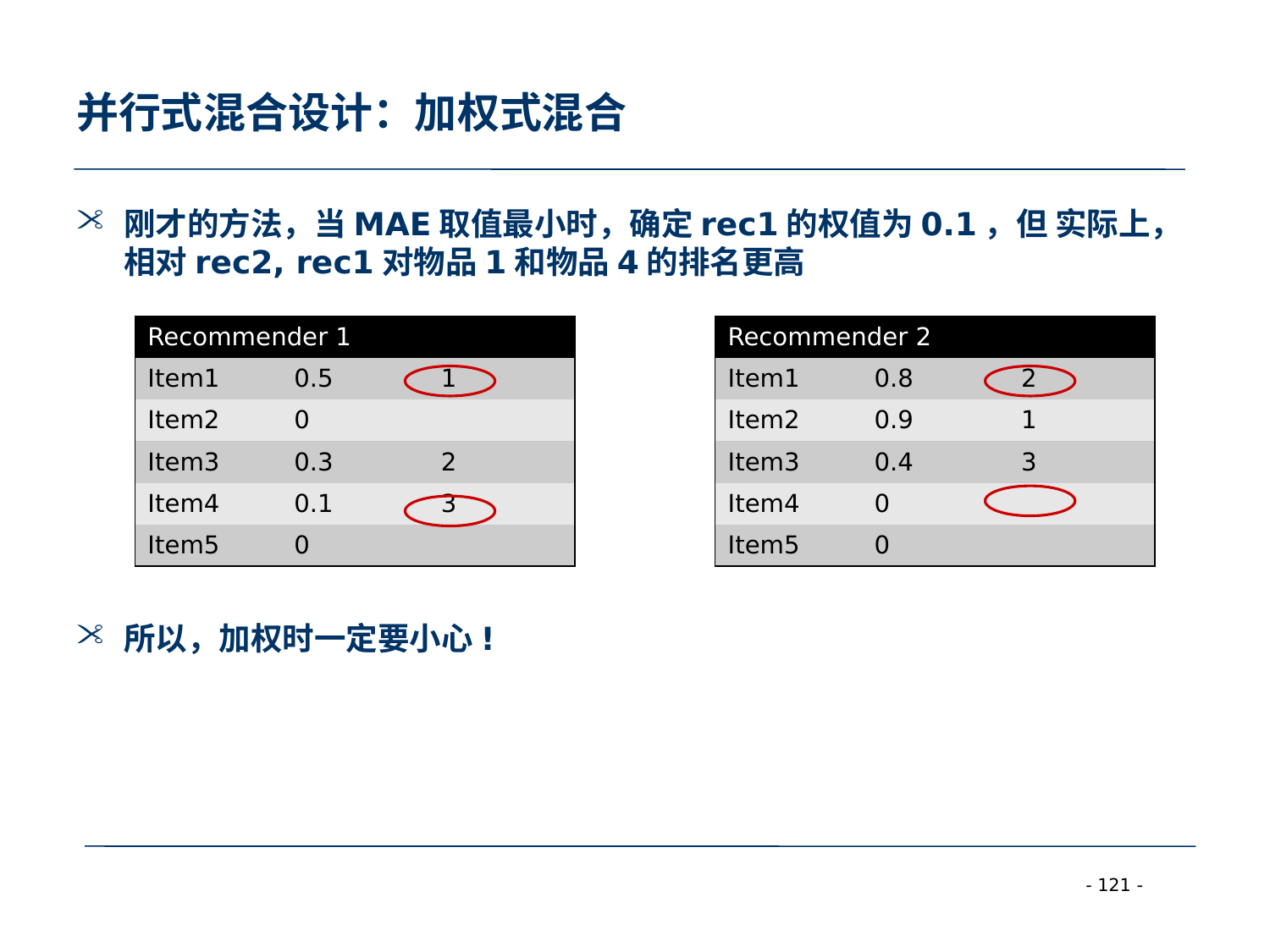

# 并行式混合设计：加权式混合

刚才的方法，当MAE取值最小时，确定rec1的权值为0.1，但 实际上，相对rec2, rec1对物品1和物品4的排名更高

所以，加权时一定要小心!
| Recommender 1 |  |  |
| --- | --- | --- |
| Item1 | 0.5 | 1 |
| Item2 | 0 |  |
| Item3 | 0.3 | 2 |
| Item4 | 0.1 | 3 |
| Item5 | 0 |  |
| Recommender 2 |  |  |
| --- | --- | --- |
| Item1 | 0.8 | 2 |
| Item2 | 0.9 | 1 |
| Item3 | 0.4 | 3 |
| Item4 | 0 |  |
| Item5 | 0 |  |